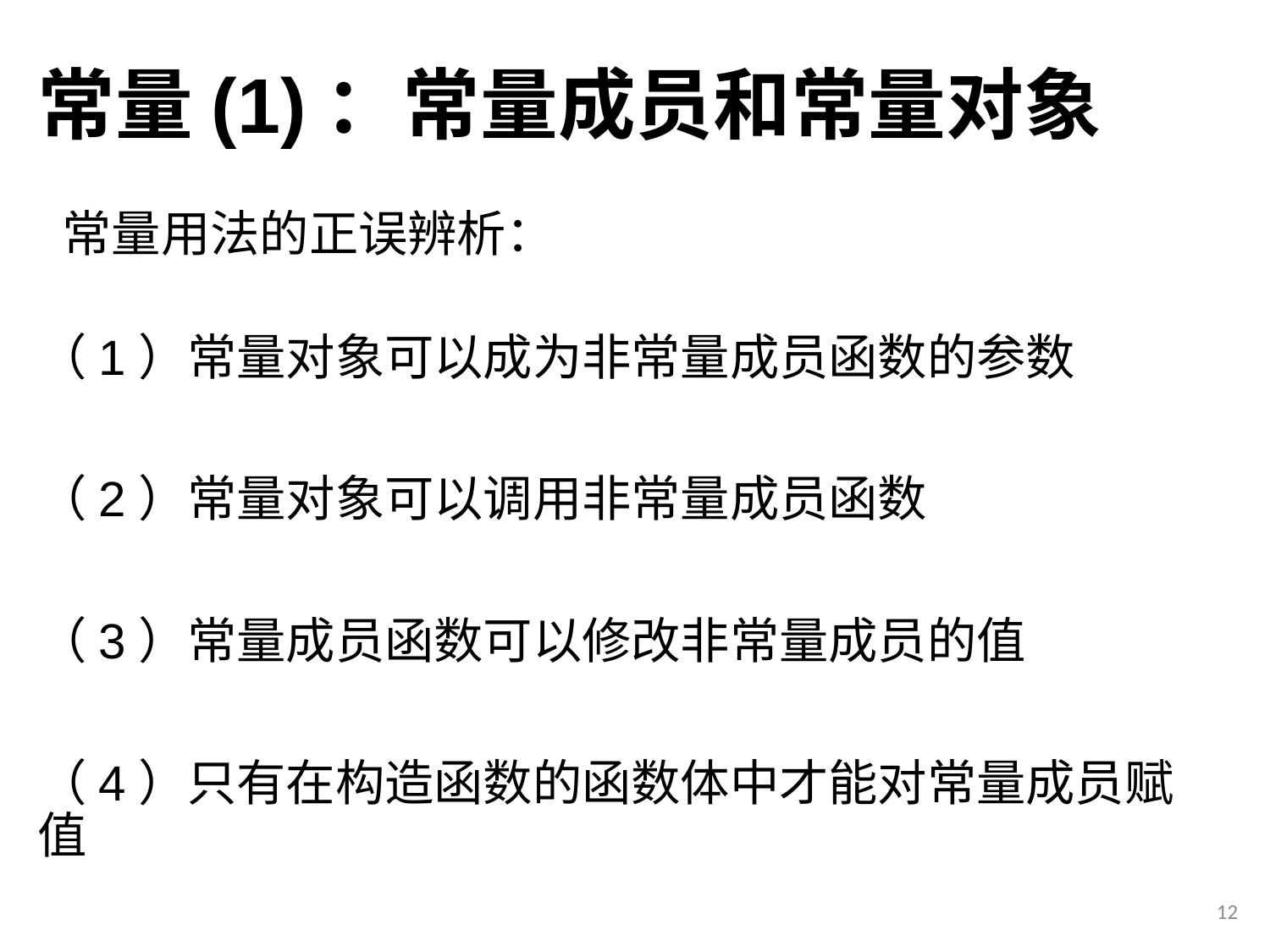

# 常量(1)：常量成员和常量对象
常量用法的正误辨析：
（1）常量对象可以成为非常量成员函数的参数

（2）常量对象可以调用非常量成员函数

（3）常量成员函数可以修改非常量成员的值

（4）只有在构造函数的函数体中才能对常量成员赋值
12